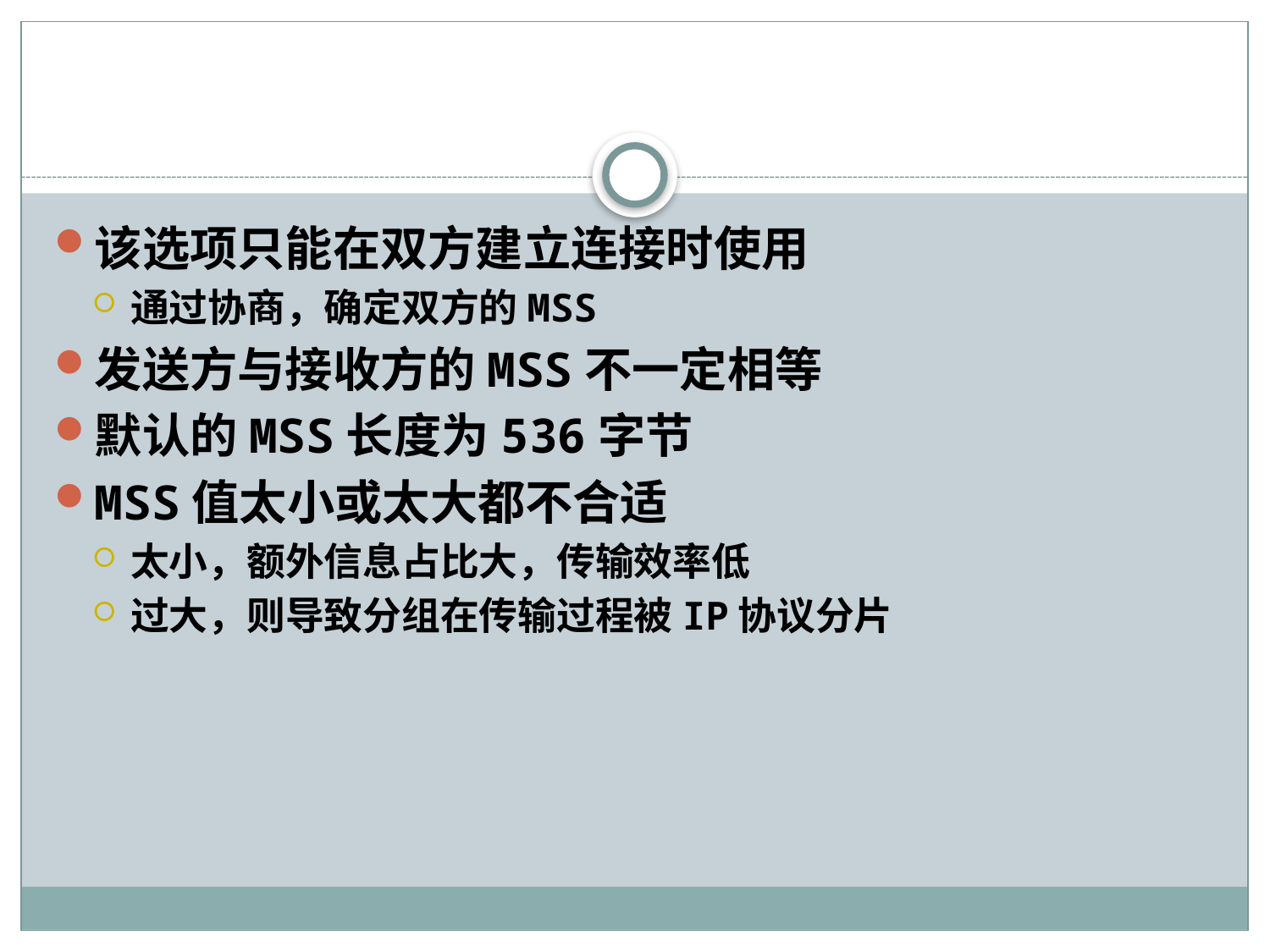

#
该选项只能在双方建立连接时使用
通过协商，确定双方的MSS
发送方与接收方的MSS不一定相等
默认的MSS长度为536字节
MSS值太小或太大都不合适
太小，额外信息占比大，传输效率低
过大，则导致分组在传输过程被IP协议分片